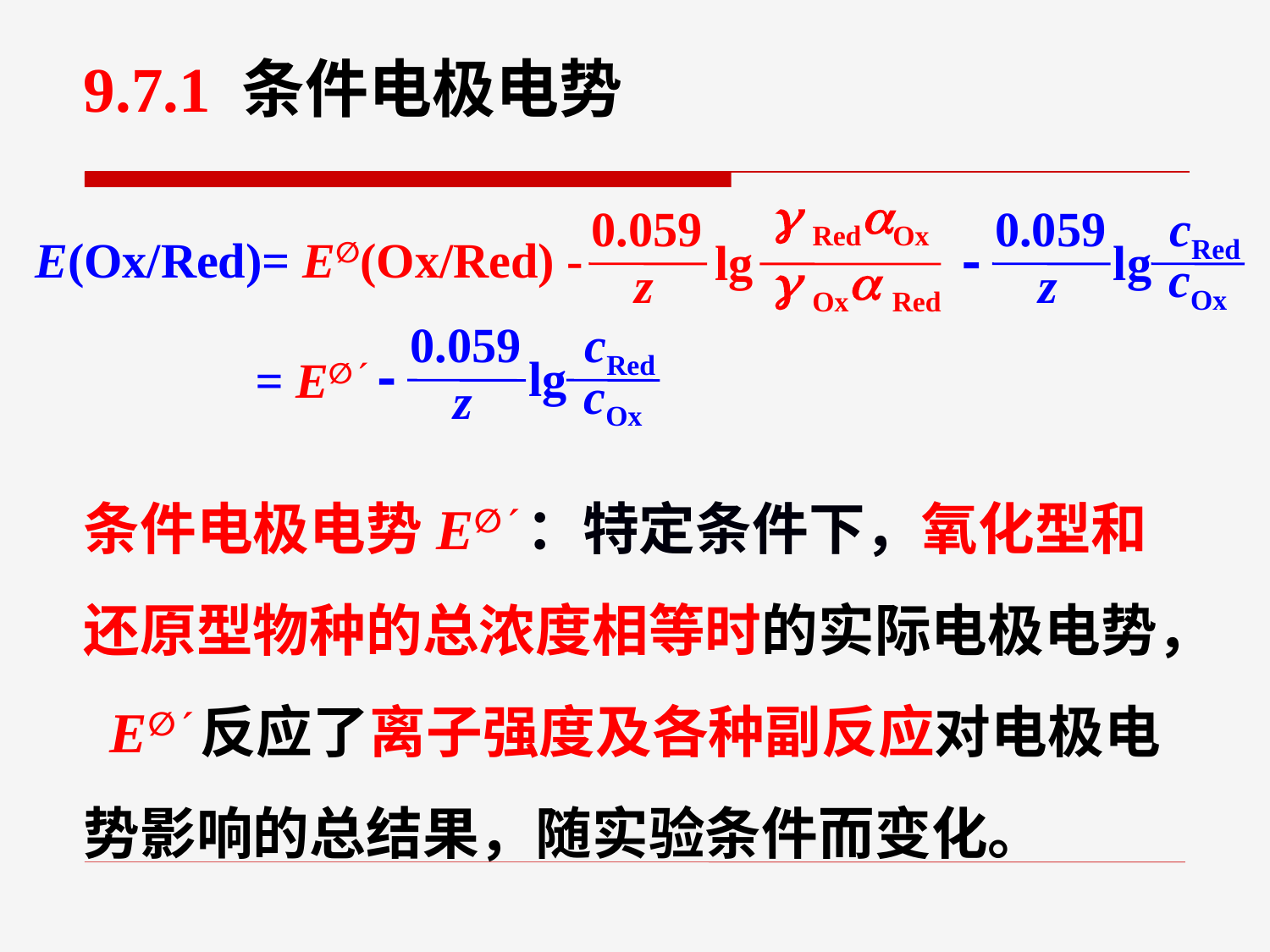

9.7.1 条件电极电势
γ RedαOx
0.059
0.059
cRed
E(Ox/Red)= E∅(Ox/Red) -
−
lg
lg
γ Oxα Red
 cOx
z
z

0.059
cRed
= E∅′
−
lg
 cOx
z

条件电极电势E∅′：特定条件下，氧化型和还原型物种的总浓度相等时的实际电极电势， E∅′反应了离子强度及各种副反应对电极电势影响的总结果，随实验条件而变化。